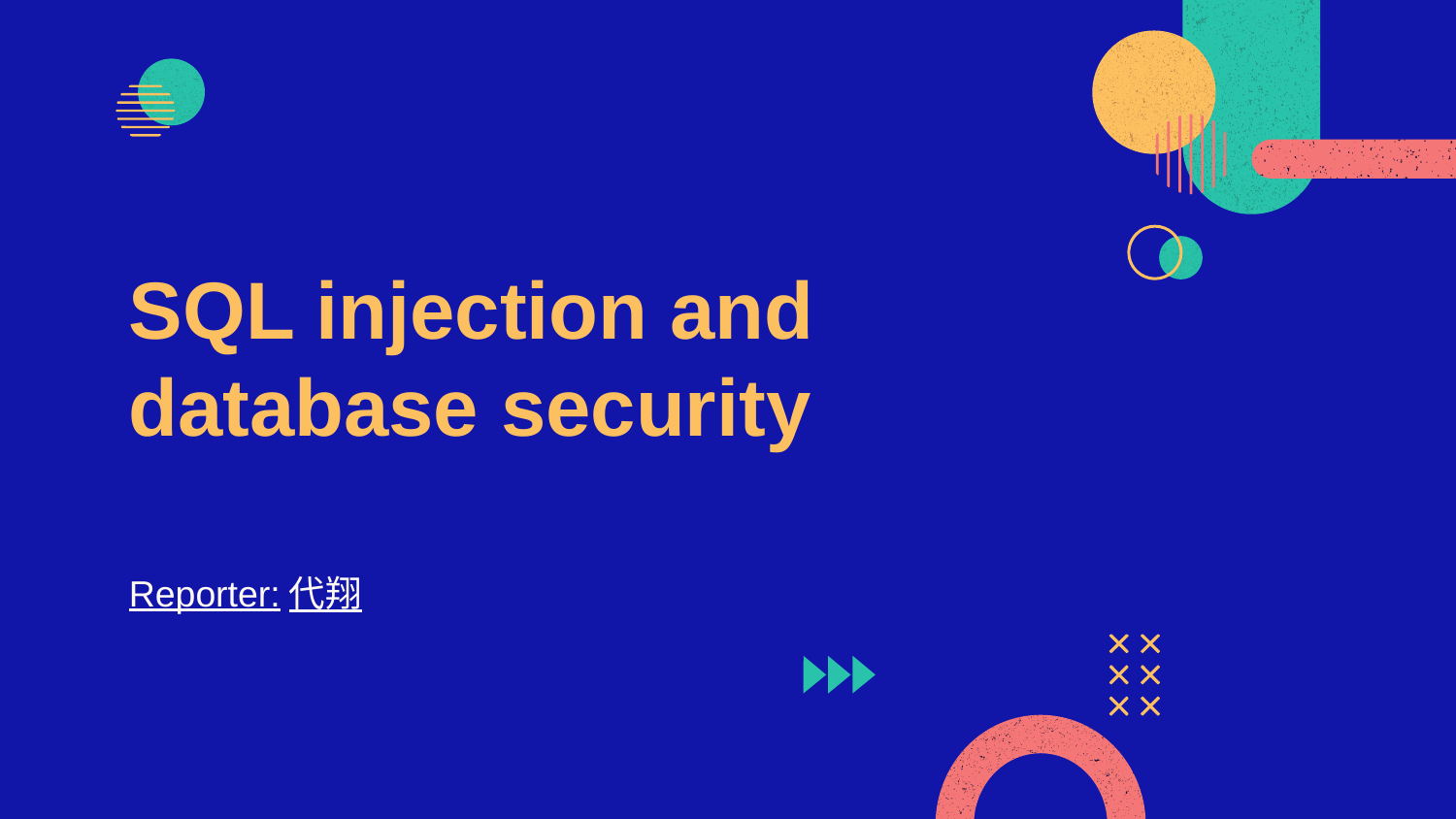

# SQL injection and database security
Reporter:代翔